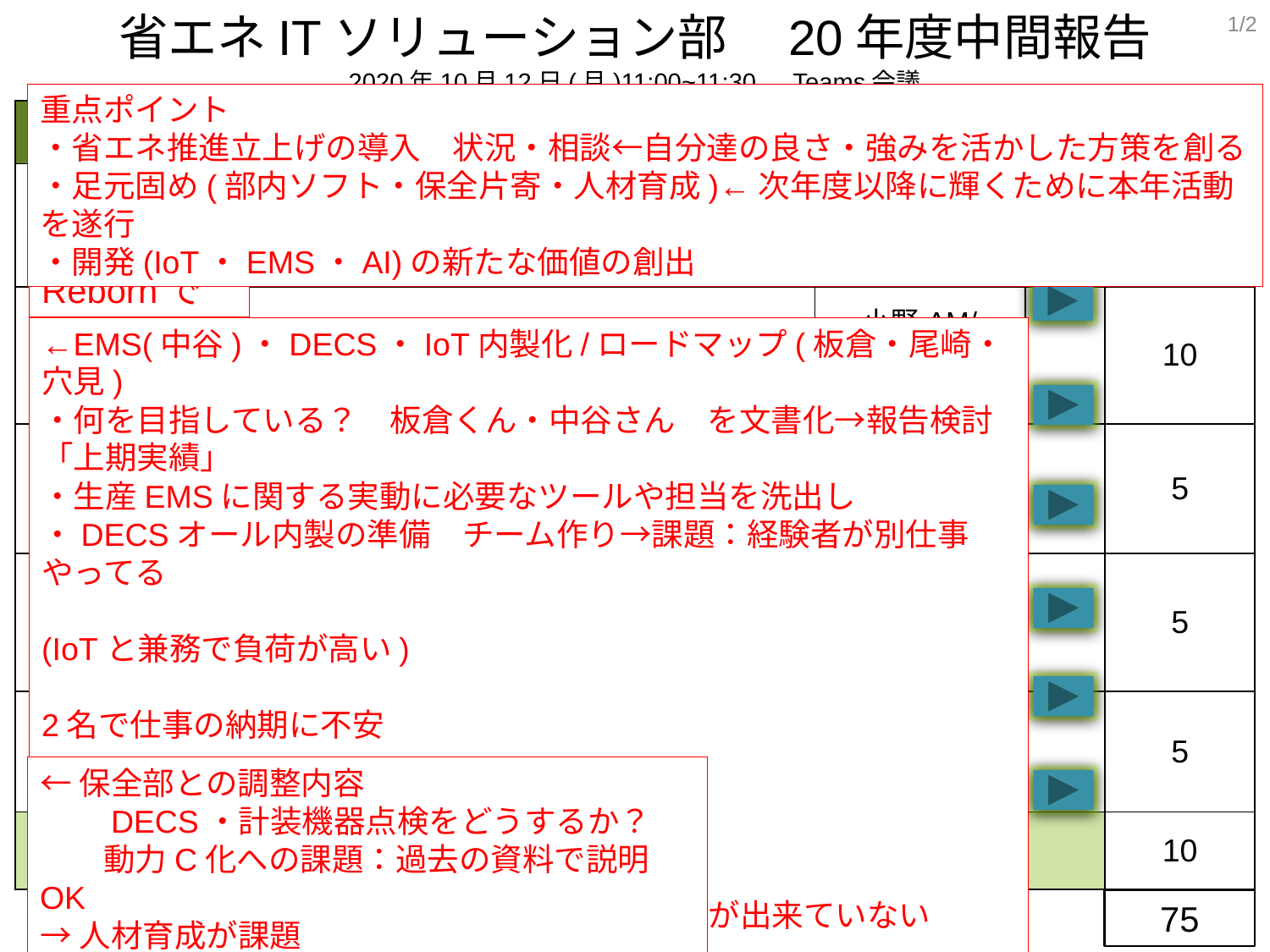

省エネITソリューション部　20年度中間報告
1/2
2020年10月12日(月)11:00~11:30　Teams会議
重点ポイント
・省エネ推進立上げの導入　状況・相談←自分達の良さ・強みを活かした方策を創る
・足元固め(部内ソフト・保全片寄・人材育成)←次年度以降に輝くために本年活動を遂行
・開発(IoT・EMS・AI)の新たな価値の創出
| № | 項　目 | 担　当 |  | 時間(分) |
| --- | --- | --- | --- | --- |
| １ | ２０年上期実績 | 下竹B (野々村AM) |  | 5 |
| 2 | 省エネソリューションの進め方 | 小野AM/ 浅野PAM(畑山) |  | 10 |
| 3 | 部内ソフト作成の効率化 |  |  | 5 |
| 4 | 人材育成 |  |  | 5 |
| 5 | 定期整備案件の進め方 |  |  | 5 |
| 指導＆講評 |  |  |  | 10 |
Rebornで

←EMS(中谷)・DECS・IoT内製化/ロードマップ(板倉・尾崎・穴見)
・何を目指している？　板倉くん・中谷さん　を文書化→報告検討
「上期実績」
・生産EMSに関する実動に必要なツールや担当を洗出し
・DECSオール内製の準備　チーム作り→課題：経験者が別仕事やってる
　　　　　　　　　　　　　　　　　　　　　　　　　　　　　(IoTと兼務で負荷が高い)
　　　　　　　　　　　　　　　　　　　　　　　　　　　　　　2名で仕事の納期に不安
　　　　　　　　　　　　　　　　　　　　　　　　　　　　　　内製範囲のメリットは何？
　　　　　　　　　　　　　　　　　　　　　　　　　　　　　　見なおし策→10/22
・商材毎のソフト作成が効率よく？負荷調整？が出来ていない
・AI人材育成

←保全部との調整内容
　　DECS・計装機器点検をどうするか？
　　動力C化への課題：過去の資料で説明OK
→人材育成が課題

75